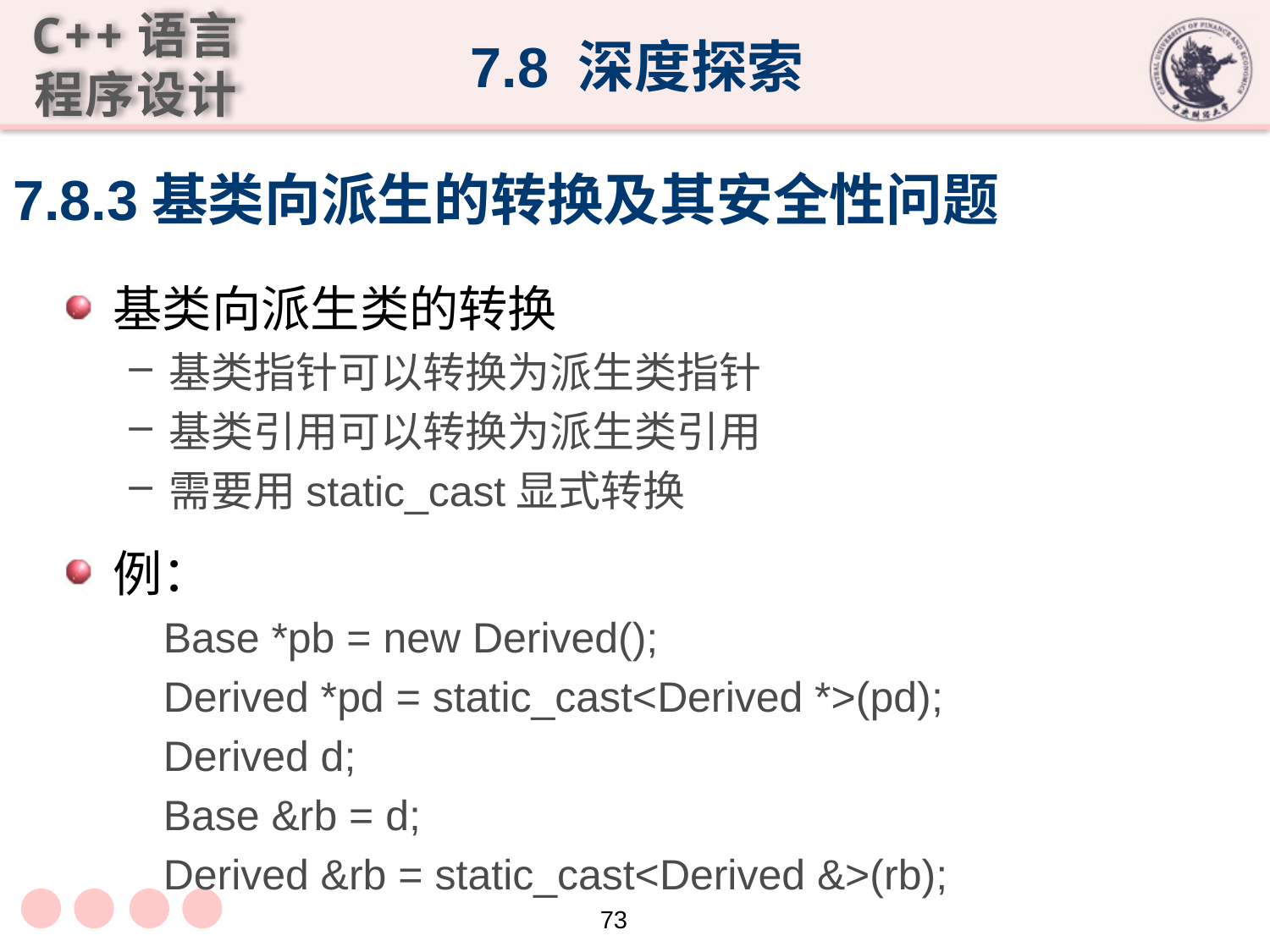

7.8 深度探索
# 7.8.3基类向派生的转换及其安全性问题
基类向派生类的转换
基类指针可以转换为派生类指针
基类引用可以转换为派生类引用
需要用static_cast显式转换
例：
Base *pb = new Derived();
Derived *pd = static_cast<Derived *>(pd);
Derived d;
Base &rb = d;
Derived &rb = static_cast<Derived &>(rb);
73